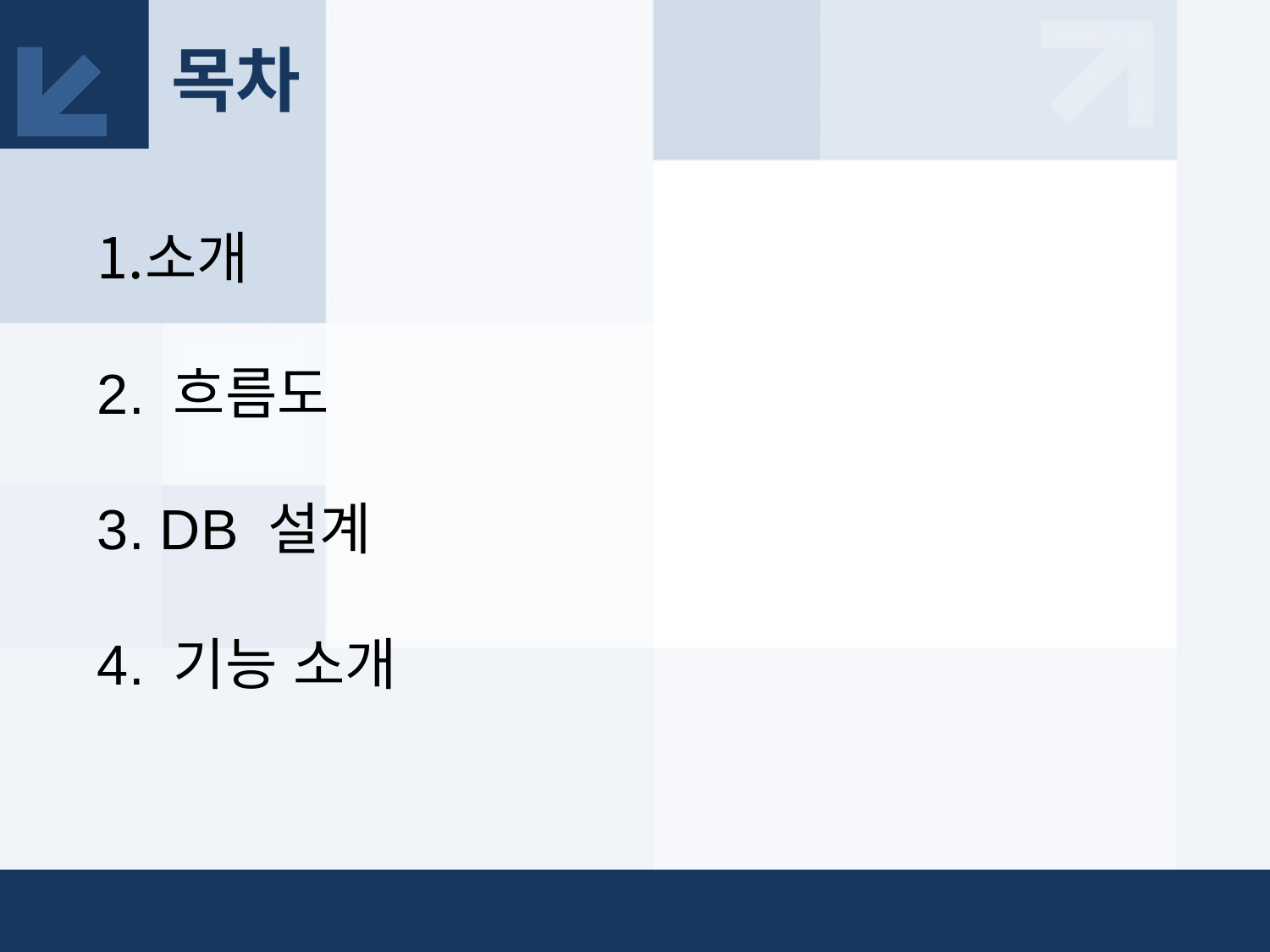

목차
소개

2. 흐름도

3. DB 설계

4. 기능 소개